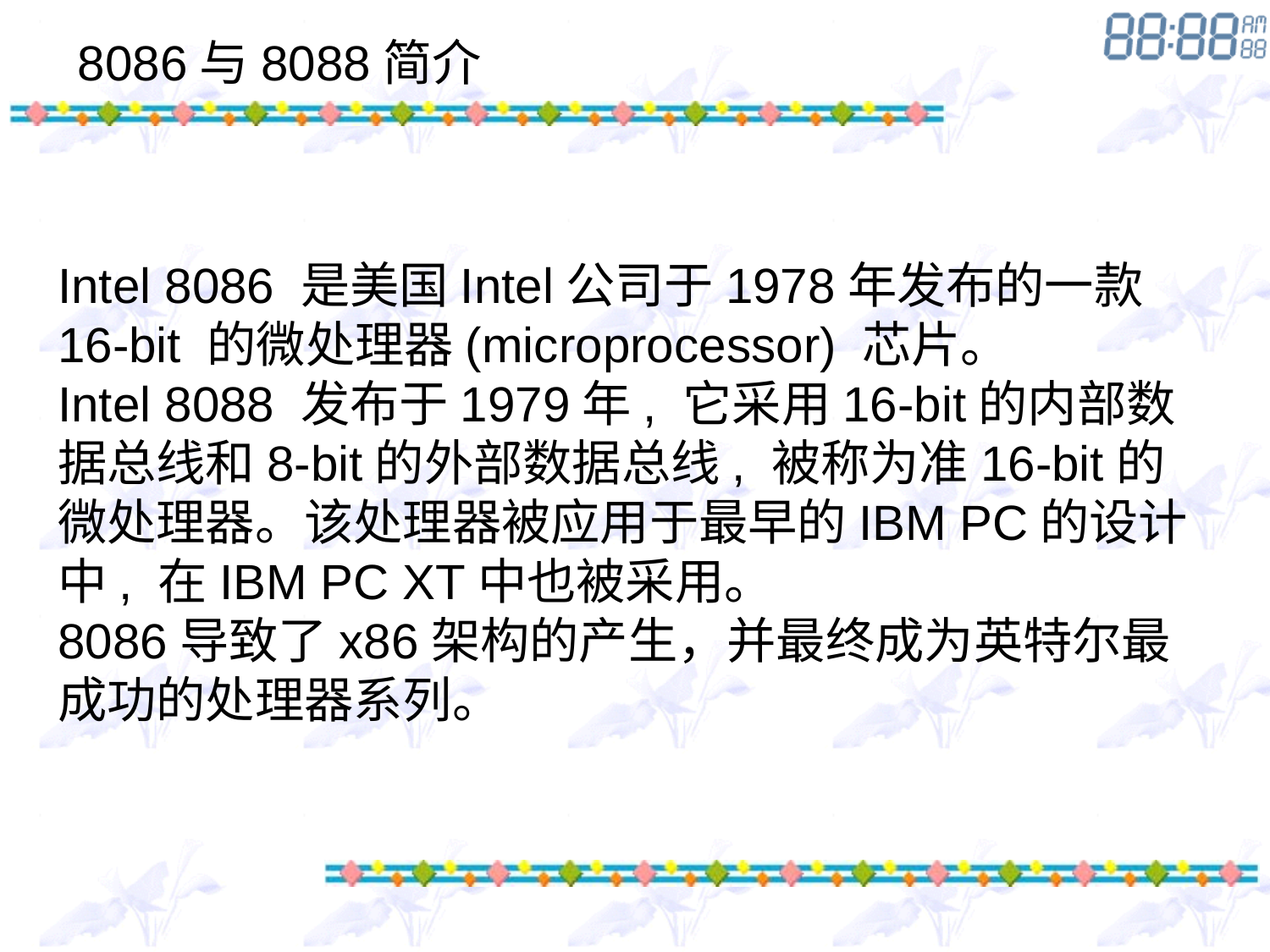

8086与8088简介
Intel 8086 是美国Intel公司于1978年发布的一款 16-bit 的微处理器(microprocessor) 芯片。
Intel 8088 发布于1979年, 它采用16-bit的内部数据总线和8-bit的外部数据总线, 被称为准16-bit的微处理器。该处理器被应用于最早的IBM PC的设计中, 在IBM PC XT中也被采用。
8086导致了x86架构的产生，并最终成为英特尔最成功的处理器系列。